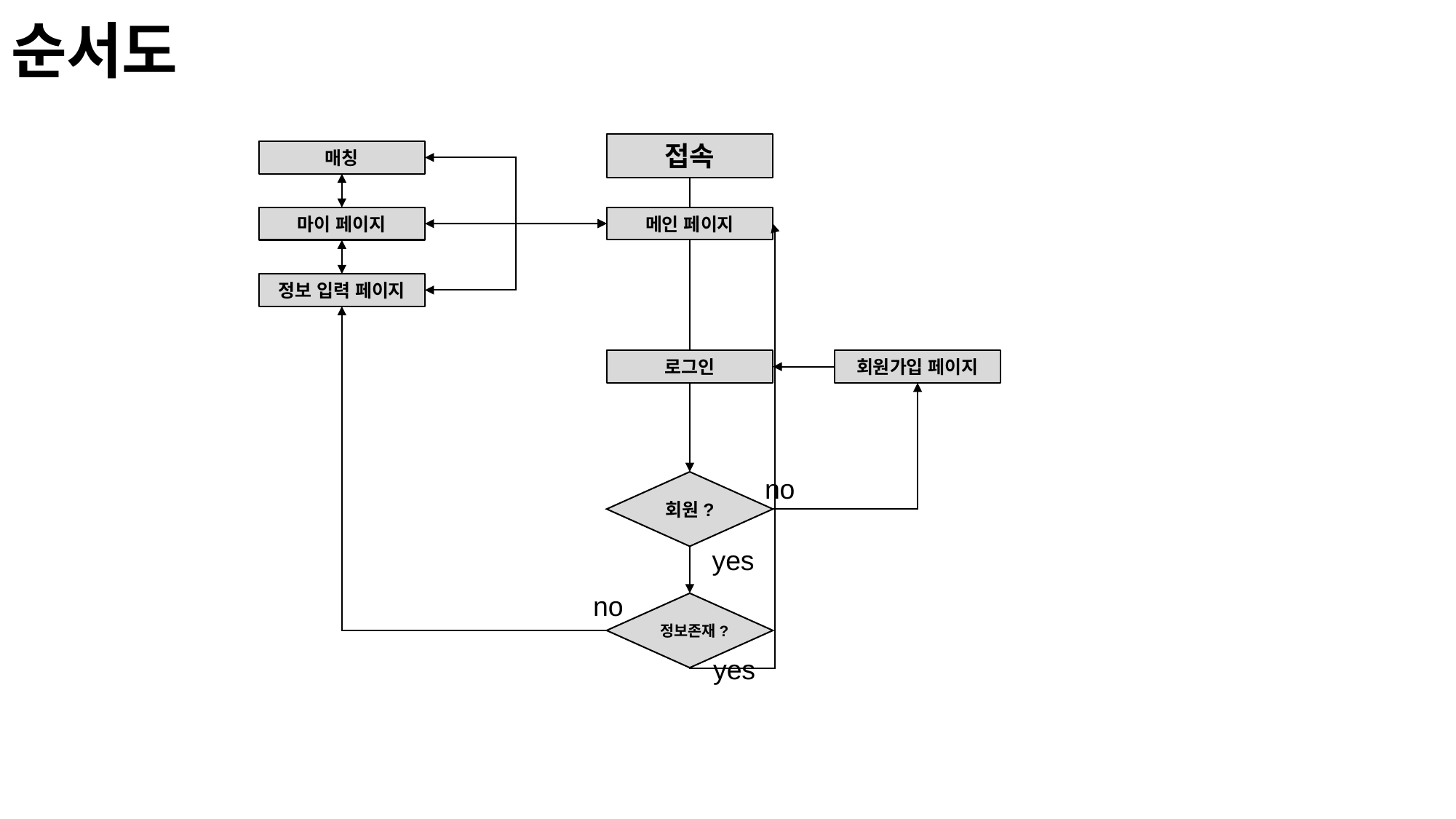

# 순서도
접속
매칭
메인 페이지
마이 페이지
정보 입력 페이지
로그인
회원가입 페이지
no
회원?
yes
no
정보존재?
yes